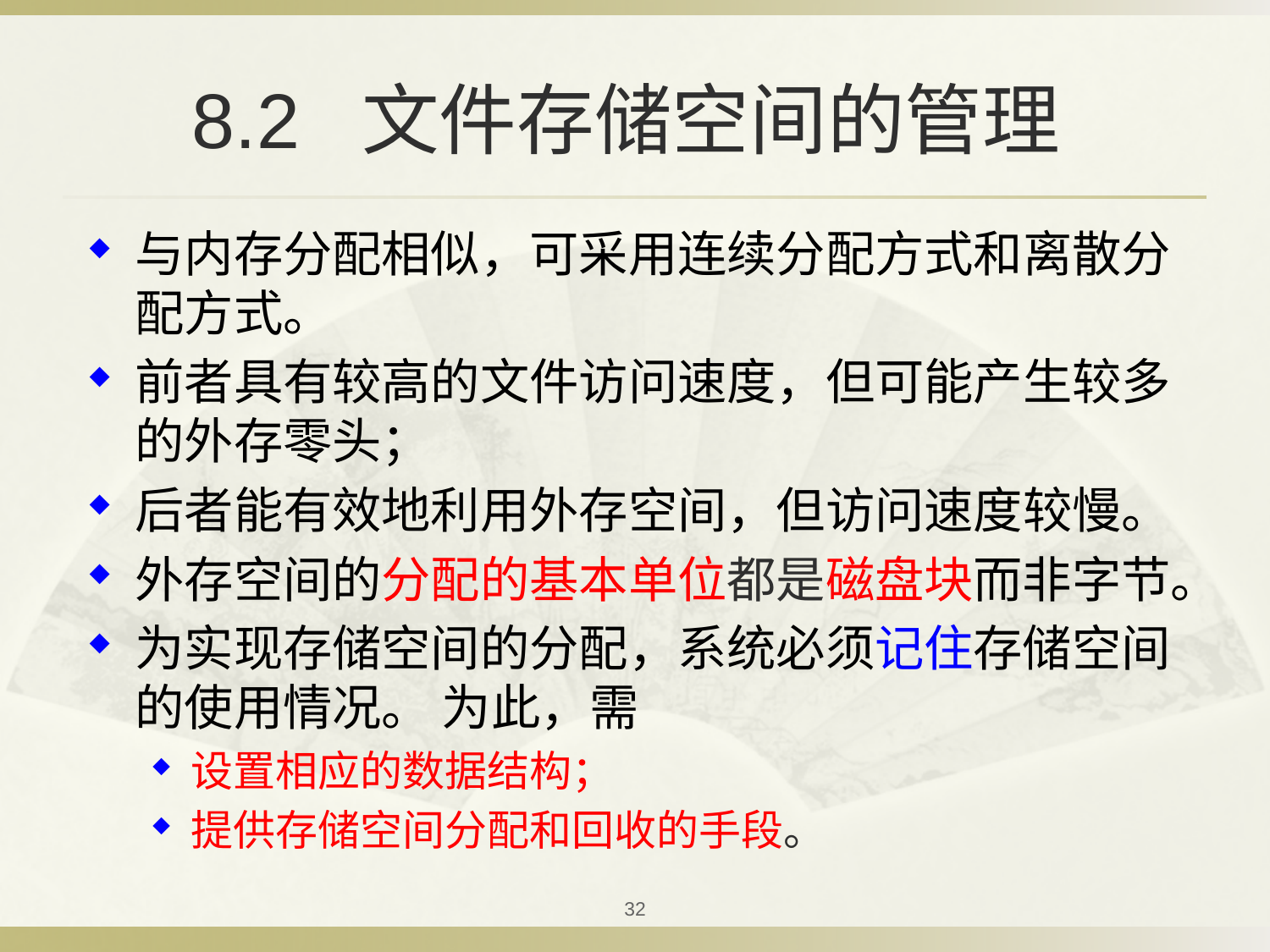

# 8.2  文件存储空间的管理
与内存分配相似，可采用连续分配方式和离散分配方式。
前者具有较高的文件访问速度，但可能产生较多的外存零头；
后者能有效地利用外存空间，但访问速度较慢。
外存空间的分配的基本单位都是磁盘块而非字节。
为实现存储空间的分配，系统必须记住存储空间的使用情况。 为此，需
设置相应的数据结构；
提供存储空间分配和回收的手段。
32